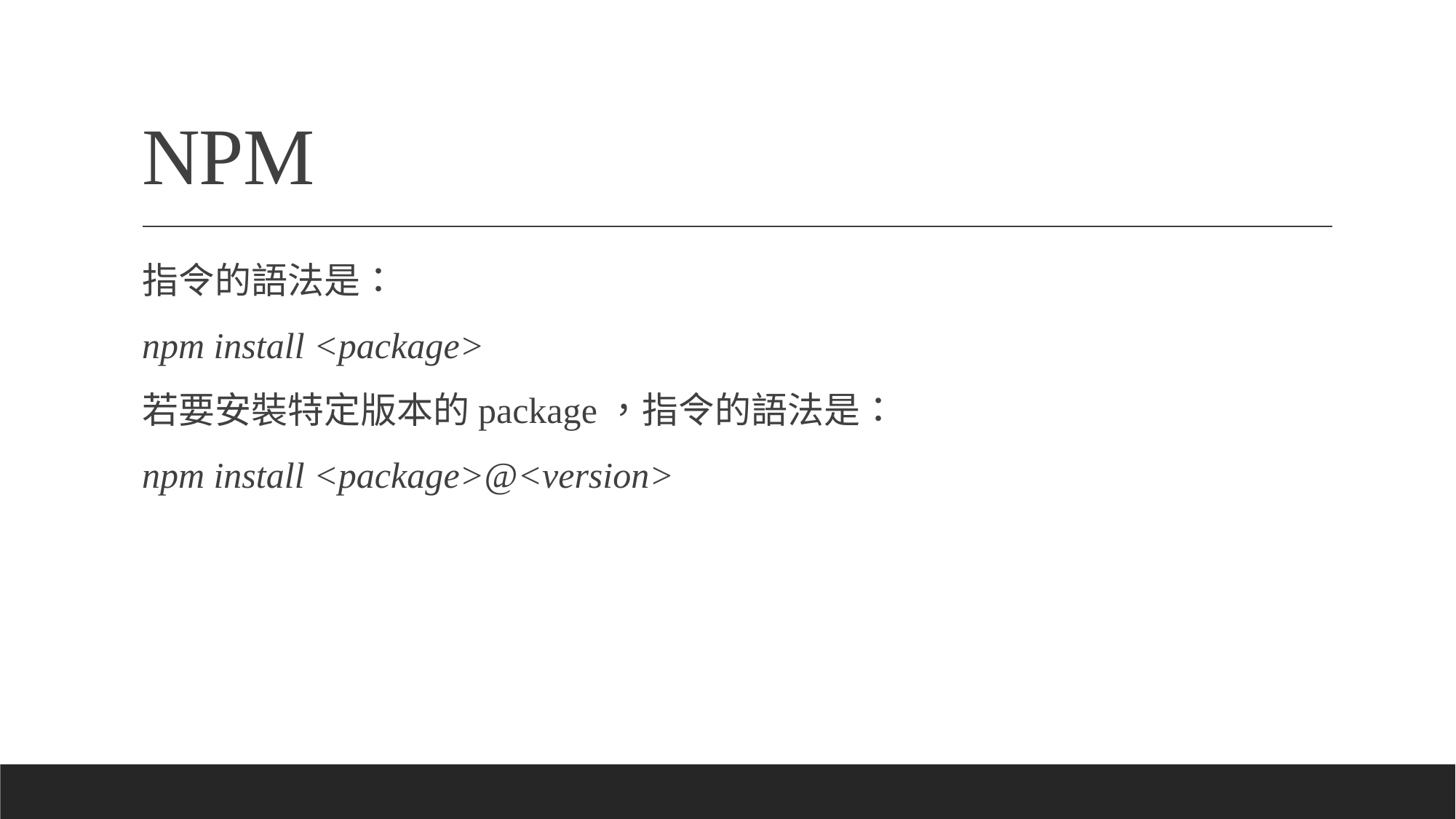

# NPM
指令的語法是：
npm install <package>
若要安裝特定版本的package，指令的語法是：
npm install <package>@<version>